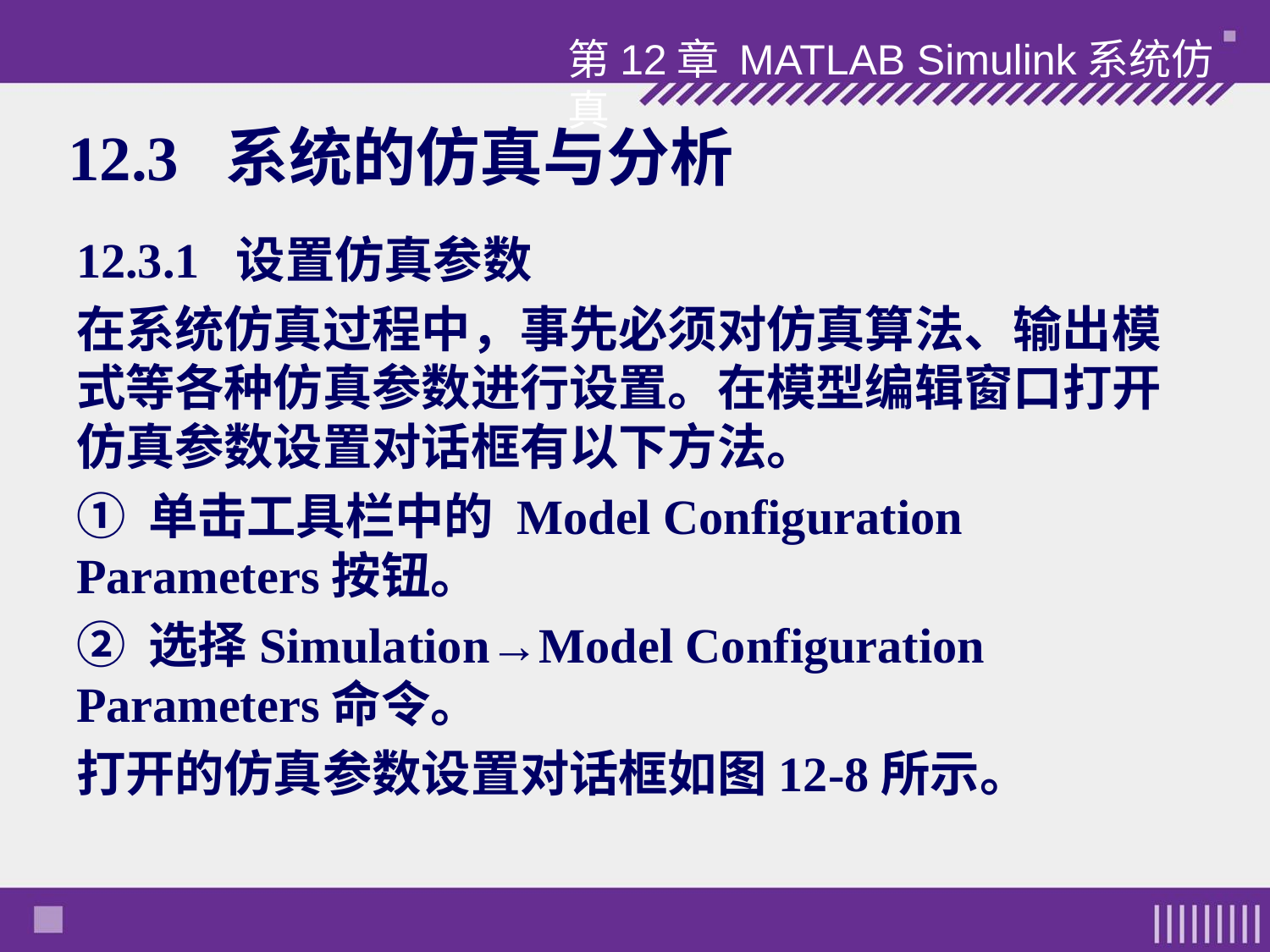

第12章 MATLAB Simulink系统仿真
# 12.3  系统的仿真与分析
12.3.1  设置仿真参数
在系统仿真过程中，事先必须对仿真算法、输出模式等各种仿真参数进行设置。在模型编辑窗口打开仿真参数设置对话框有以下方法。
① 单击工具栏中的 Model Configuration Parameters按钮。
② 选择Simulation→Model Configuration Parameters命令。
打开的仿真参数设置对话框如图12-8所示。